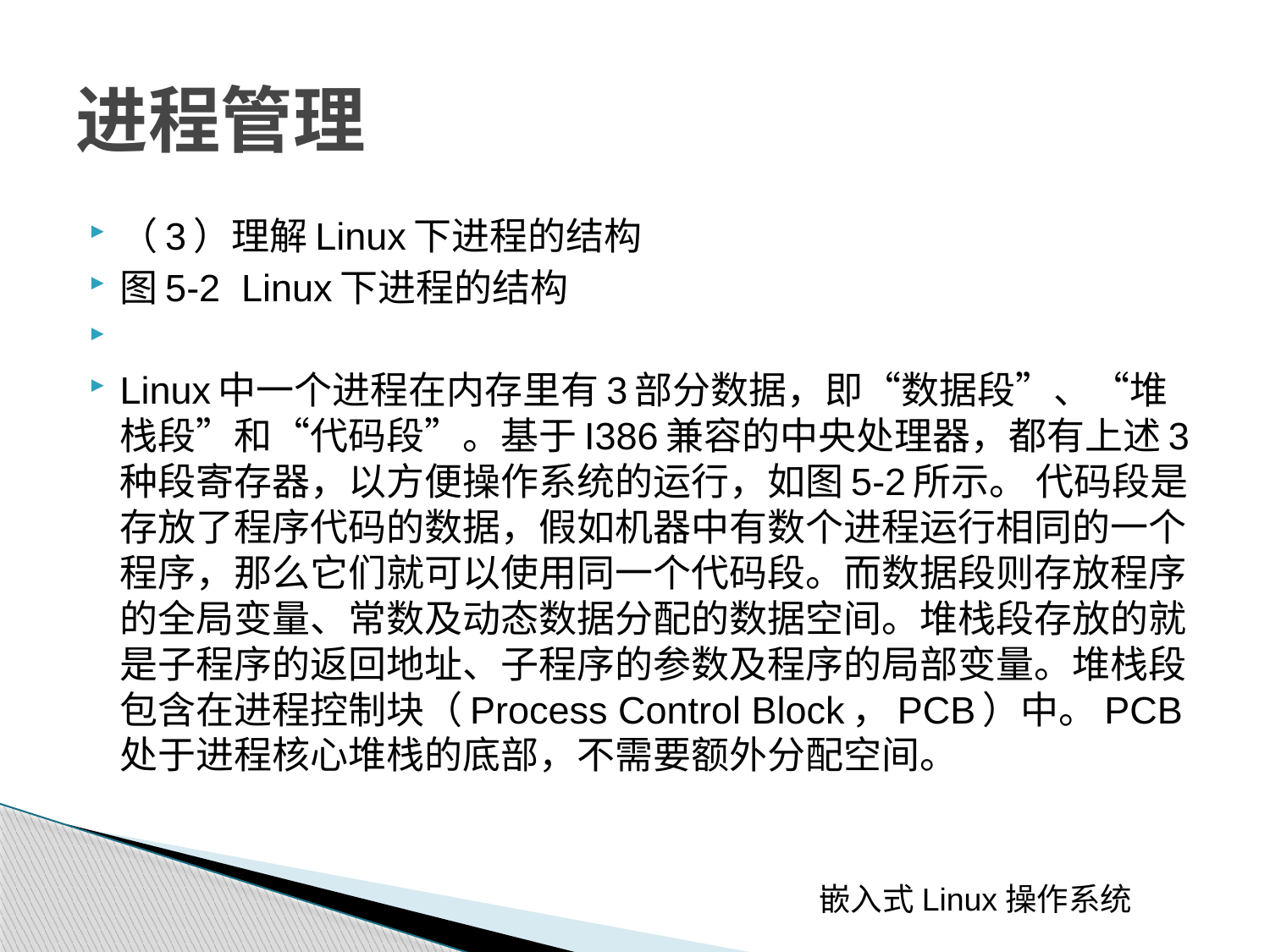

# 进程管理
（3）理解Linux下进程的结构
图5-2  Linux下进程的结构

Linux中一个进程在内存里有3部分数据，即“数据段”、“堆栈段”和“代码段”。基于I386兼容的中央处理器，都有上述3种段寄存器，以方便操作系统的运行，如图5-2所示。 代码段是存放了程序代码的数据，假如机器中有数个进程运行相同的一个程序，那么它们就可以使用同一个代码段。而数据段则存放程序的全局变量、常数及动态数据分配的数据空间。堆栈段存放的就是子程序的返回地址、子程序的参数及程序的局部变量。堆栈段包含在进程控制块（Process Control Block，PCB）中。PCB处于进程核心堆栈的底部，不需要额外分配空间。

         嵌入式Linux操作系统